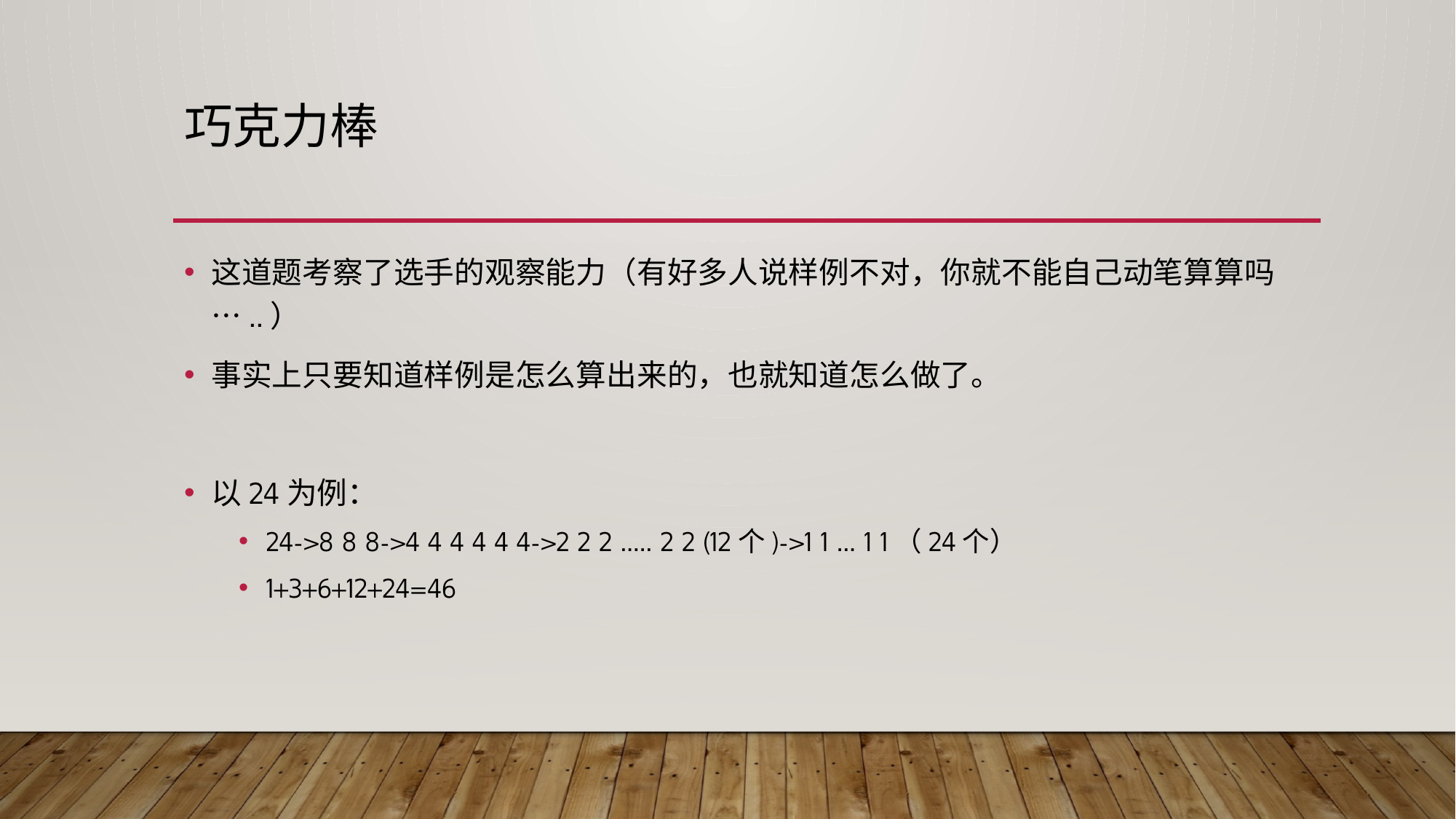

# 巧克力棒
这道题考察了选手的观察能力（有好多人说样例不对，你就不能自己动笔算算吗…..）
事实上只要知道样例是怎么算出来的，也就知道怎么做了。

以24为例：
24->8 8 8->4 4 4 4 4 4->2 2 2 ….. 2 2 (12个)->1 1 … 1 1（24个）
1+3+6+12+24=46